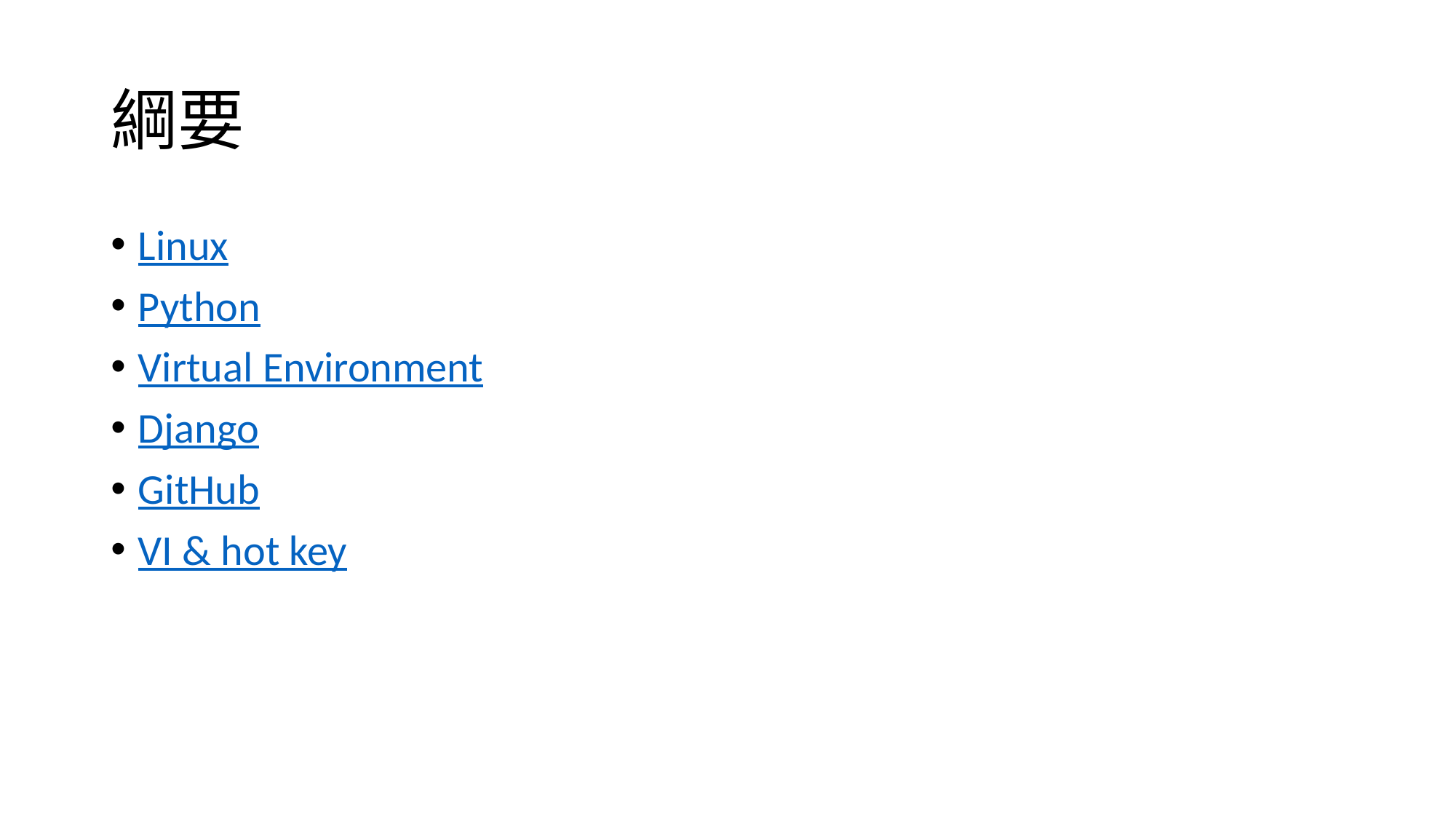

# 綱要
Linux
Python
Virtual Environment
Django
GitHub
VI & hot key